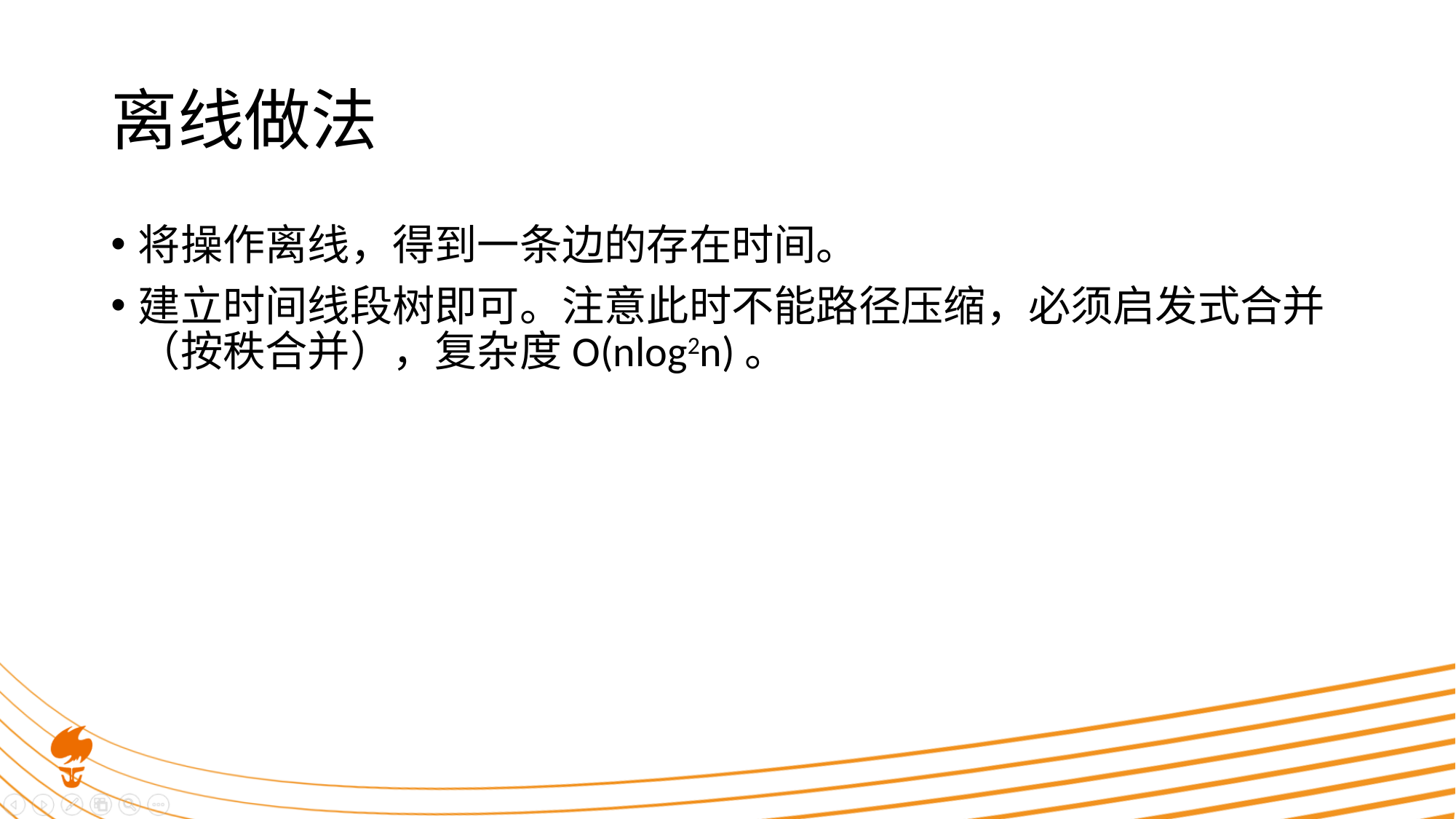

# 离线做法
将操作离线，得到一条边的存在时间。
建立时间线段树即可。注意此时不能路径压缩，必须启发式合并（按秩合并），复杂度O(nlog2n)。